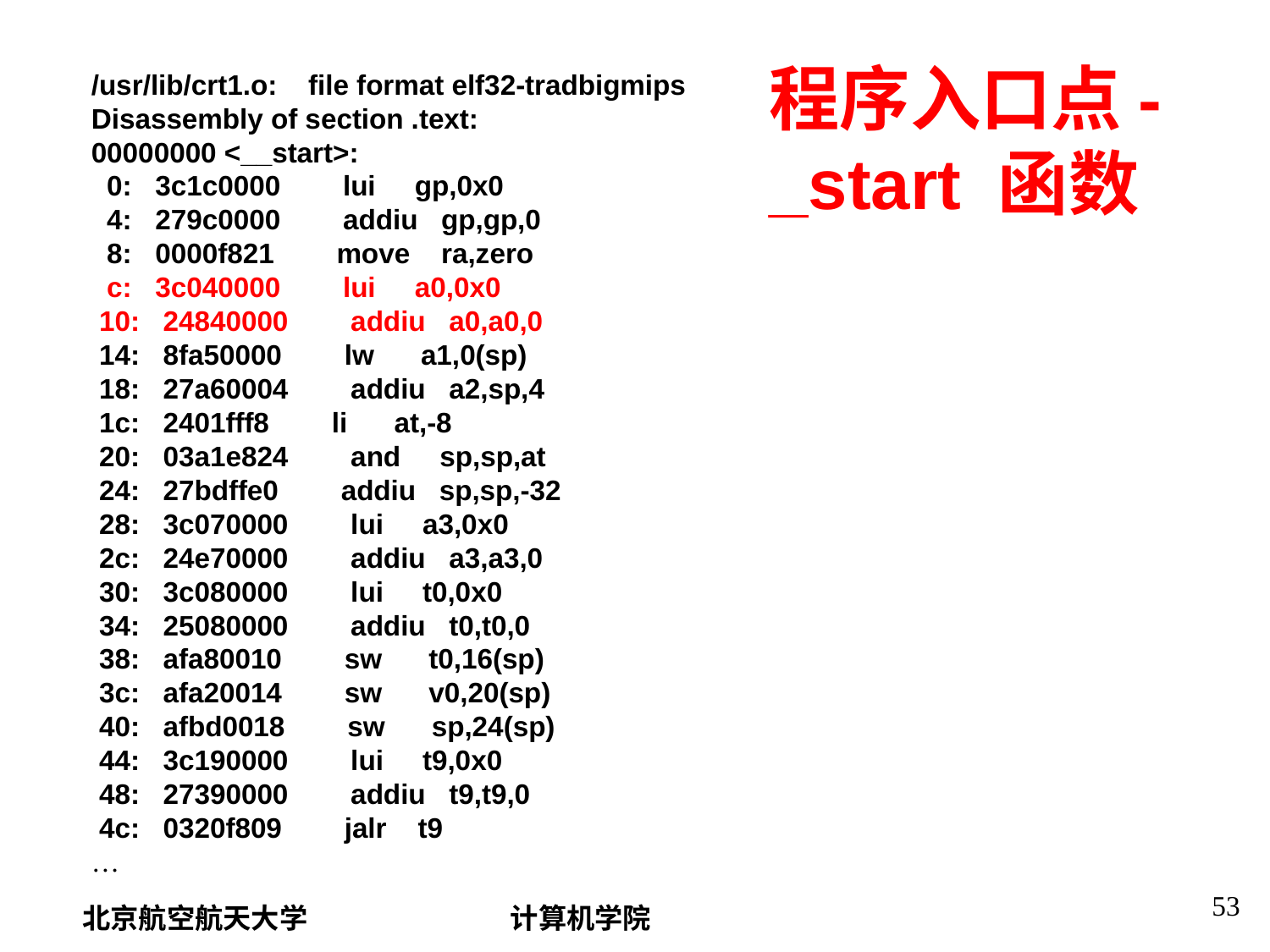

# 程序入口点- _start 函数
/usr/lib/crt1.o:    file format elf32-tradbigmips
Disassembly of section .text:
00000000 <__start>:
  0:   3c1c0000        lui     gp,0x0
  4:   279c0000        addiu   gp,gp,0
  8:   0000f821        move    ra,zero
  c:   3c040000        lui     a0,0x0
 10:   24840000        addiu   a0,a0,0
 14:   8fa50000        lw      a1,0(sp)
 18:   27a60004        addiu   a2,sp,4
 1c:   2401fff8        li      at,-8
 20:   03a1e824        and     sp,sp,at
 24:   27bdffe0        addiu   sp,sp,-32
 28:   3c070000        lui     a3,0x0
 2c:   24e70000        addiu   a3,a3,0
 30:   3c080000        lui     t0,0x0
 34:   25080000        addiu   t0,t0,0
 38:   afa80010        sw      t0,16(sp)
 3c:   afa20014        sw      v0,20(sp)
 40:   afbd0018        sw      sp,24(sp)
 44:   3c190000        lui     t9,0x0
 48:   27390000        addiu   t9,t9,0
 4c:   0320f809        jalr    t9
…